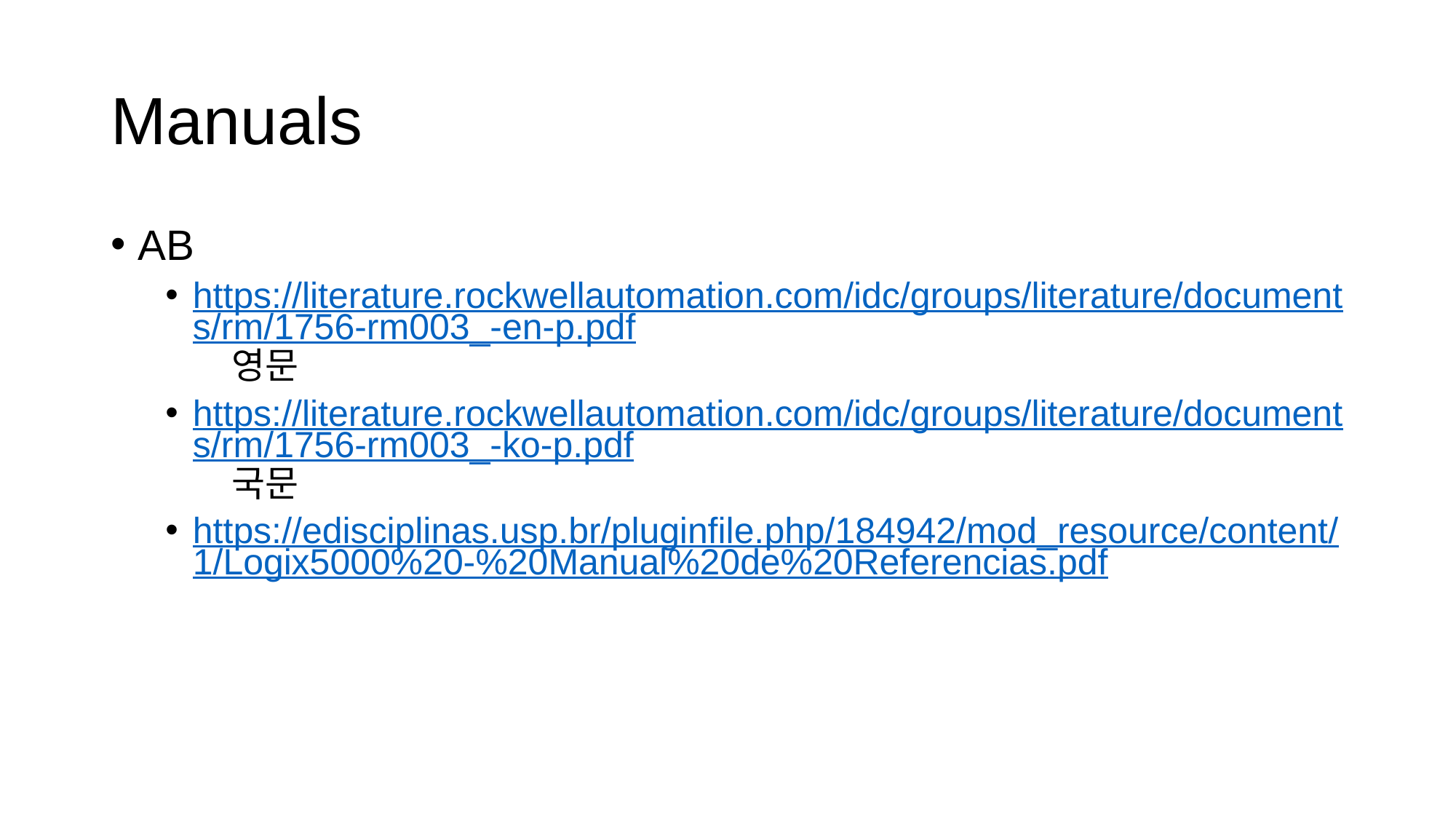

# Manuals
AB
https://literature.rockwellautomation.com/idc/groups/literature/documents/rm/1756-rm003_-en-p.pdf   영문
https://literature.rockwellautomation.com/idc/groups/literature/documents/rm/1756-rm003_-ko-p.pdf   국문
https://edisciplinas.usp.br/pluginfile.php/184942/mod_resource/content/1/Logix5000%20-%20Manual%20de%20Referencias.pdf